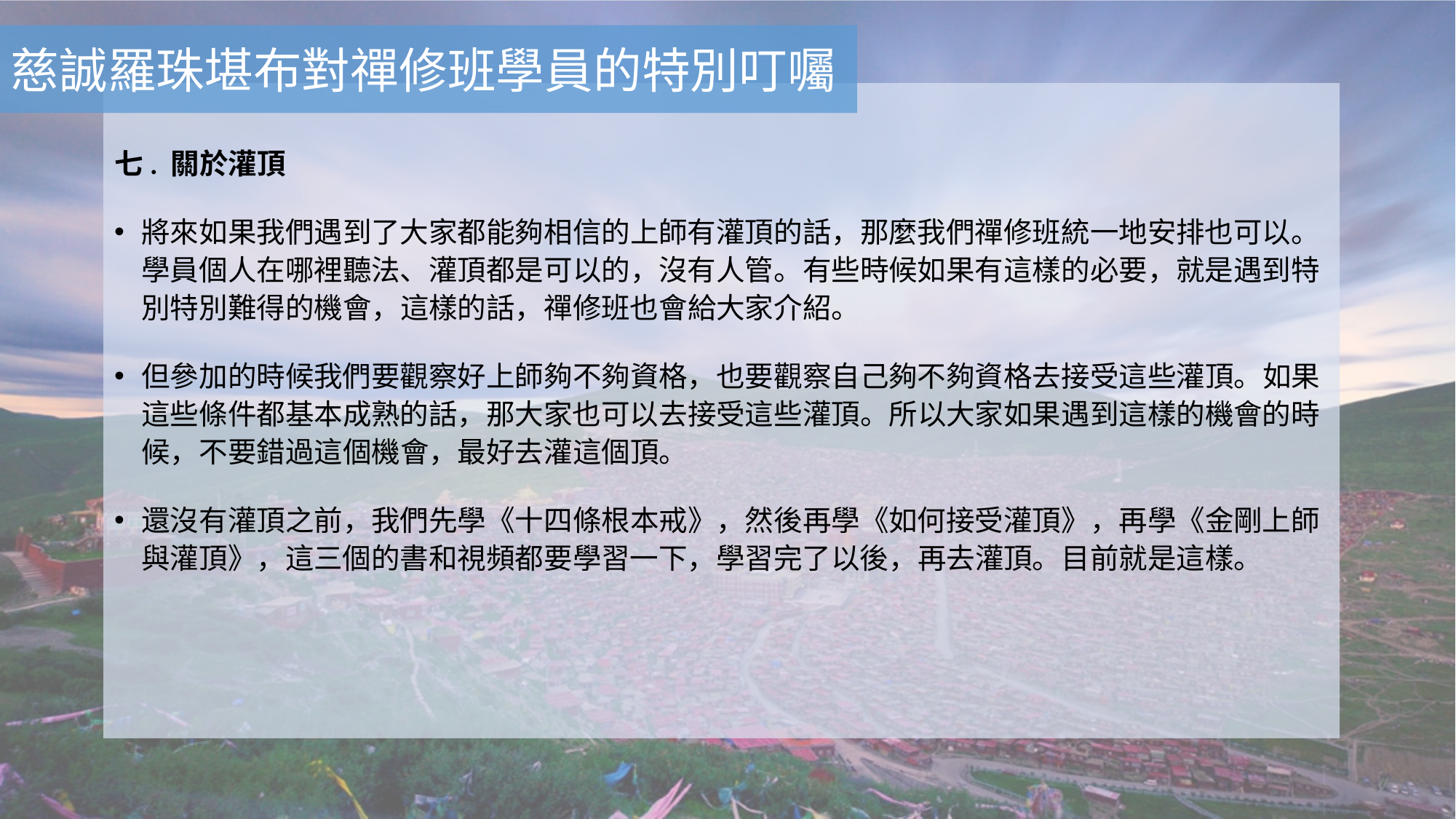

慈誠羅珠堪布對禪修班學員的特別叮囑

七. 關於灌頂
將來如果我們遇到了大家都能夠相信的上師有灌頂的話，那麼我們禪修班統一地安排也可以。學員個人在哪裡聽法、灌頂都是可以的，沒有人管。有些時候如果有這樣的必要，就是遇到特別特別難得的機會，這樣的話，禪修班也會給大家介紹。
但參加的時候我們要觀察好上師夠不夠資格，也要觀察自己夠不夠資格去接受這些灌頂。如果這些條件都基本成熟的話，那大家也可以去接受這些灌頂。所以大家如果遇到這樣的機會的時候，不要錯過這個機會，最好去灌這個頂。
還沒有灌頂之前，我們先學《十四條根本戒》，然後再學《如何接受灌頂》，再學《金剛上師與灌頂》，這三個的書和視頻都要學習一下，學習完了以後，再去灌頂。目前就是這樣。